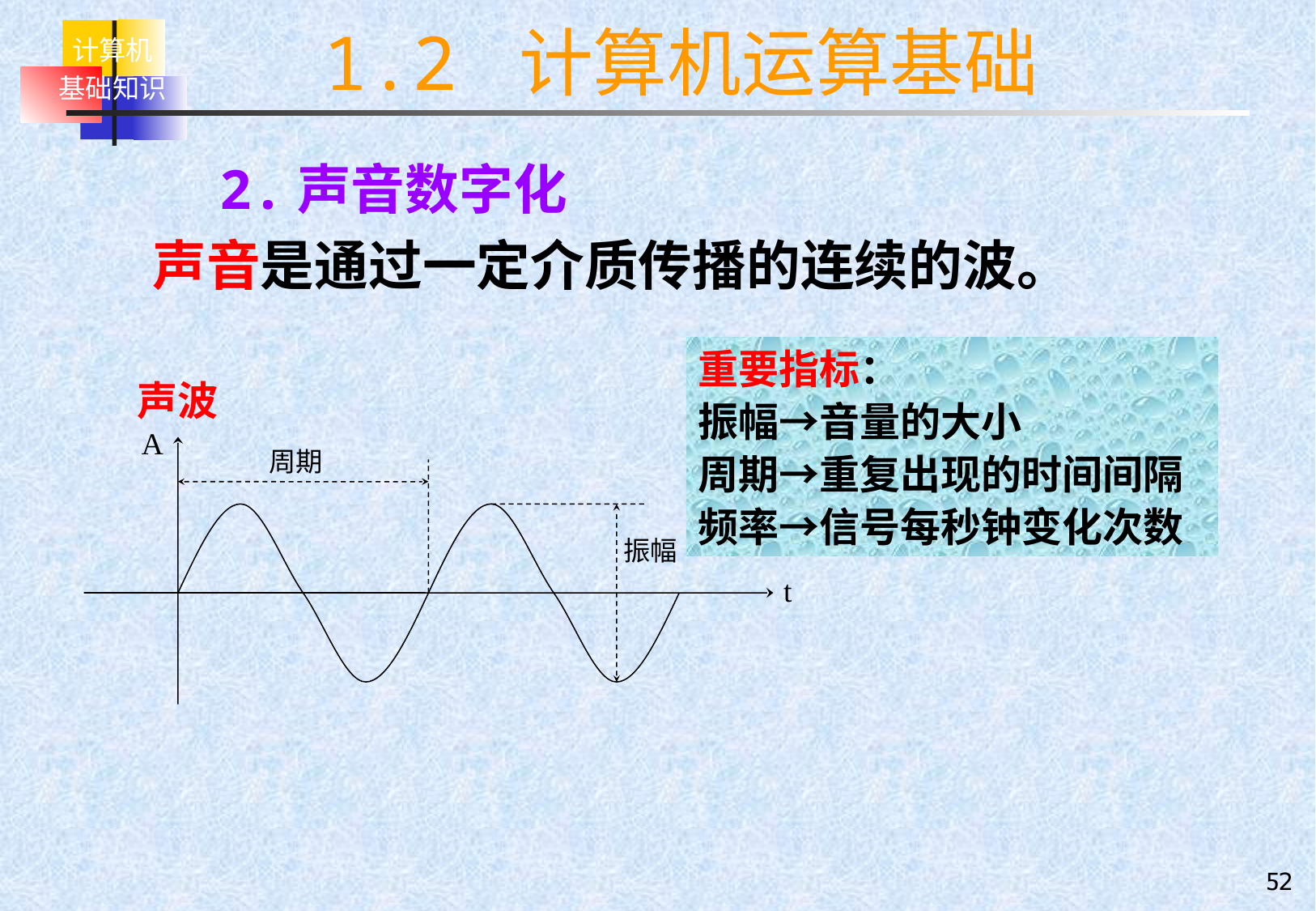

# 1.2 计算机运算基础
    2.声音数字化
    声音是通过一定介质传播的连续的波。
重要指标：
振幅→音量的大小
周期→重复出现的时间间隔
频率→信号每秒钟变化次数
声波
A

周期

振幅
t

52